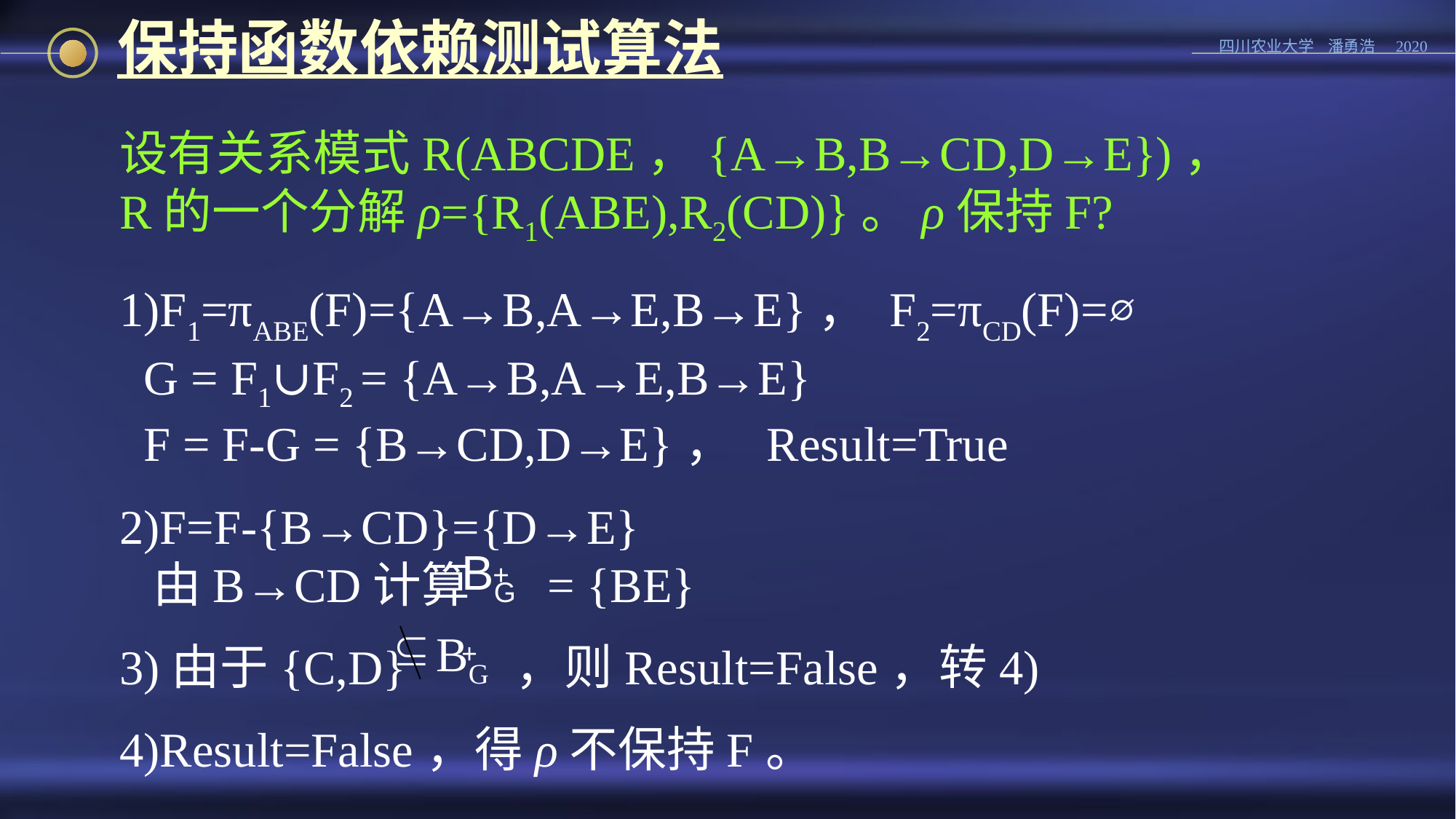

# 保持函数依赖测试算法
设有关系模式R(ABCDE，{A→B,B→CD,D→E})，R的一个分解ρ={R1(ABE),R2(CD)}。ρ保持F?
1)F1=πABE(F)={A→B,A→E,B→E}， F2=πCD(F)=∅
  G = F1∪F2 = {A→B,A→E,B→E}
  F = F-G = {B→CD,D→E}，  Result=True
2)F=F-{B→CD}={D→E}
  由B→CD计算      = {BE}
3)由于{C,D}        ，则Result=False，转4)
4)Result=False，得ρ不保持F。
BG
+
⊆
BG
+